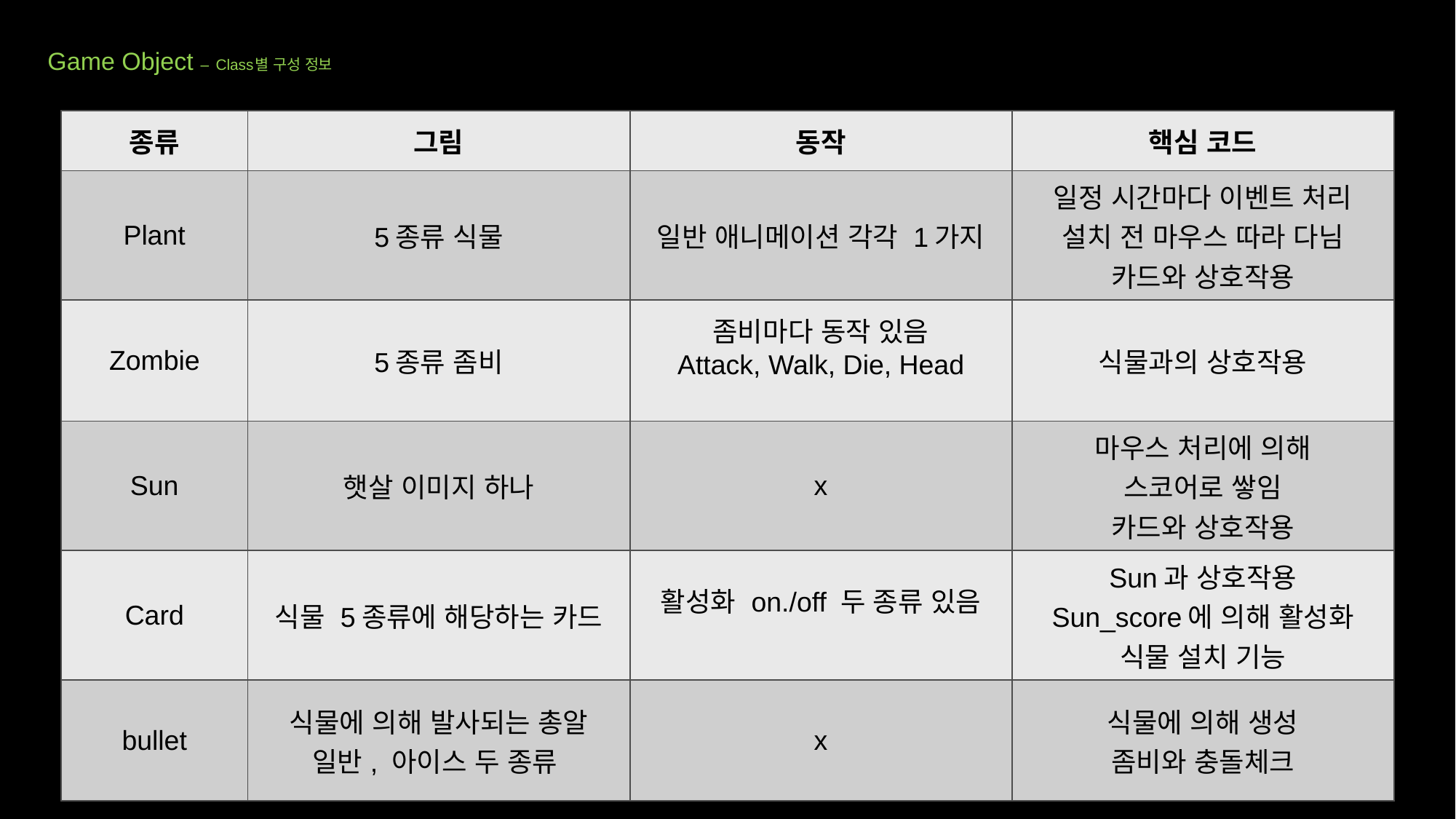

# Game Object – Class별 구성 정보
| 종류 | 그림 | 동작 | 핵심 코드 |
| --- | --- | --- | --- |
| Plant | 5종류 식물 | 일반 애니메이션 각각 1가지 | 일정 시간마다 이벤트 처리 설치 전 마우스 따라 다님 카드와 상호작용 |
| Zombie | 5종류 좀비 | 좀비마다 동작 있음 Attack, Walk, Die, Head | 식물과의 상호작용 |
| Sun | 햇살 이미지 하나 | x | 마우스 처리에 의해 스코어로 쌓임 카드와 상호작용 |
| Card | 식물 5종류에 해당하는 카드 | 활성화 on./off 두 종류 있음 | Sun과 상호작용 Sun\_score에 의해 활성화 식물 설치 기능 |
| bullet | 식물에 의해 발사되는 총알 일반, 아이스 두 종류 | x | 식물에 의해 생성 좀비와 충돌체크 |